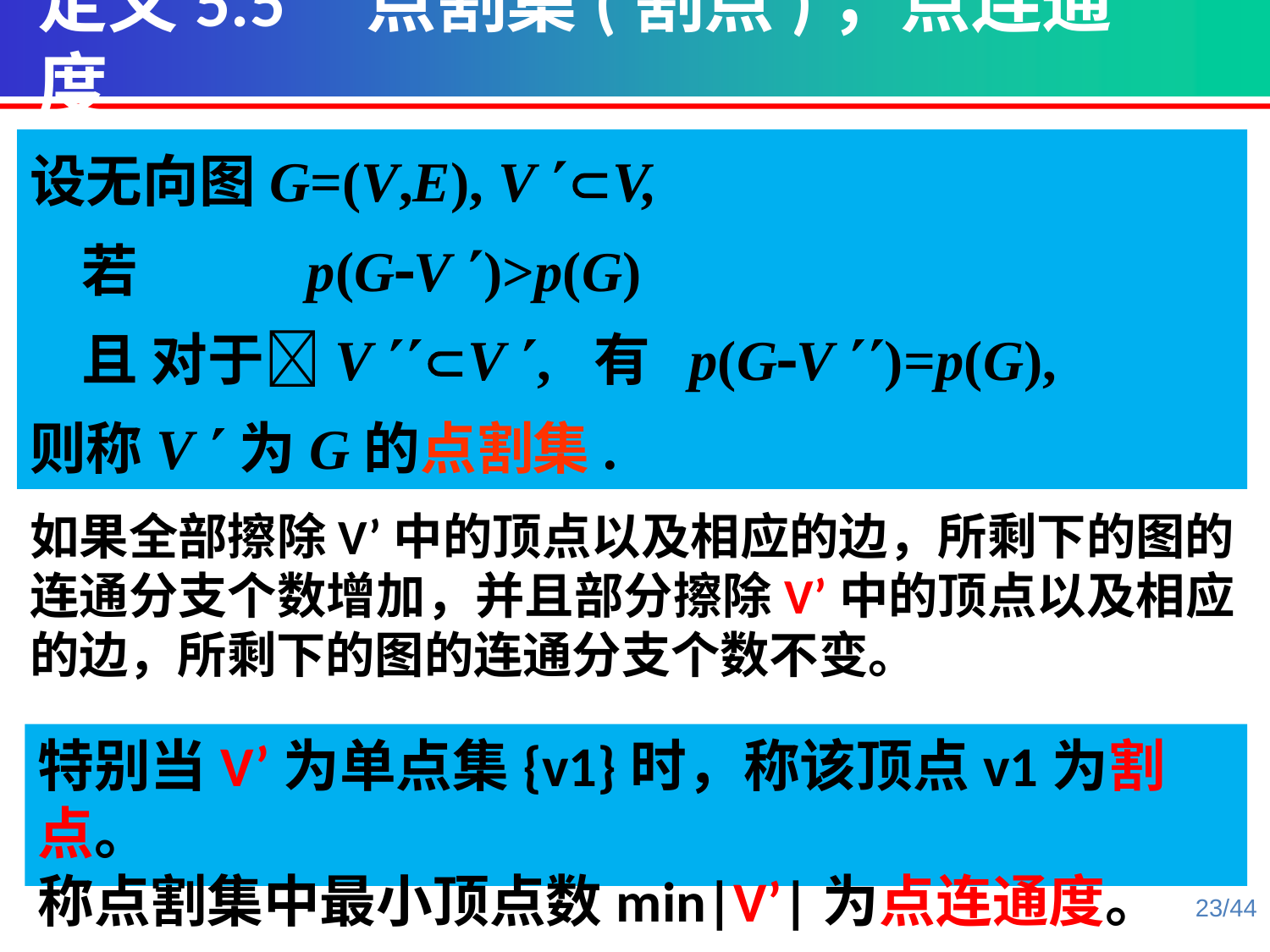

定义5.5    点割集(割点)，点连通度
设无向图G=(V,E), V ′⊂V,
   若            p(G−V ′)>p(G)
   且 对于∀V ′′⊂V ′,  有  p(G−V ′′)=p(G),
则称V ′为G的点割集.
如果全部擦除V’中的顶点以及相应的边，所剩下的图的连通分支个数增加，并且部分擦除V’中的顶点以及相应的边，所剩下的图的连通分支个数不变。

特别当V’为单点集{v1}时，称该顶点v1为割点。
称点割集中最小顶点数min|V’|为点连通度。
23/44